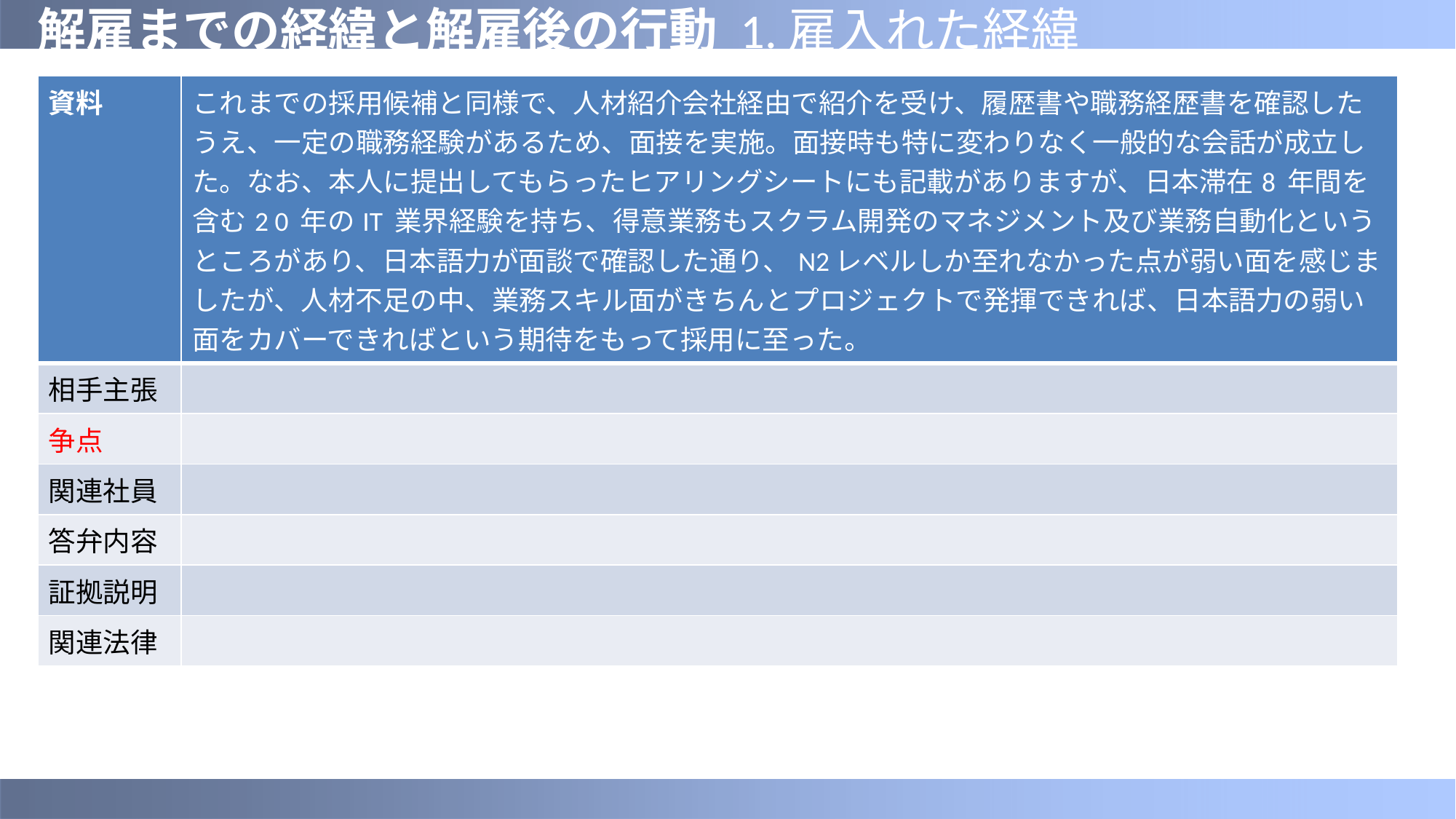

# 解雇までの経緯と解雇後の行動 1.雇入れた経緯
| 資料 | これまでの採用候補と同様で、人材紹介会社経由で紹介を受け、履歴書や職務経歴書を確認したうえ、一定の職務経験があるため、面接を実施。面接時も特に変わりなく一般的な会話が成立した。なお、本人に提出してもらったヒアリングシートにも記載がありますが、日本滞在8 年間を含む2 0 年のIT 業界経験を持ち、得意業務もスクラム開発のマネジメント及び業務自動化というところがあり、日本語力が面談で確認した通り、N2レベルしか至れなかった点が弱い面を感じましたが、人材不足の中、業務スキル面がきちんとプロジェクトで発揮できれば、日本語力の弱い面をカバーできればという期待をもって採用に至った。 |
| --- | --- |
| 相手主張 |  |
| 争点 |  |
| 関連社員 |  |
| 答弁内容 |  |
| 証拠説明 |  |
| 関連法律 |  |